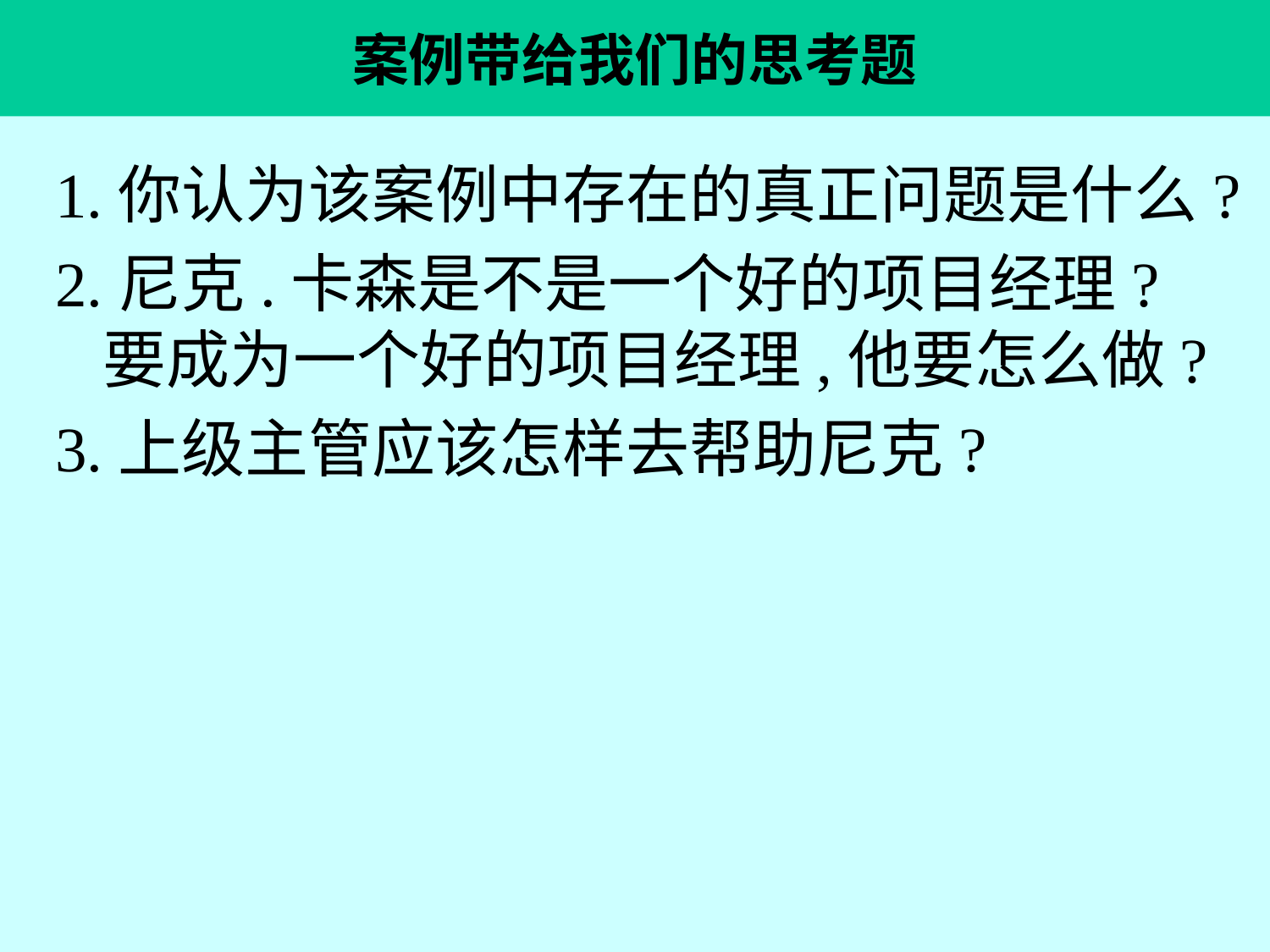

# 案例带给我们的思考题
1.你认为该案例中存在的真正问题是什么?
2.尼克.卡森是不是一个好的项目经理? 要成为一个好的项目经理,他要怎么做?
3.上级主管应该怎样去帮助尼克?